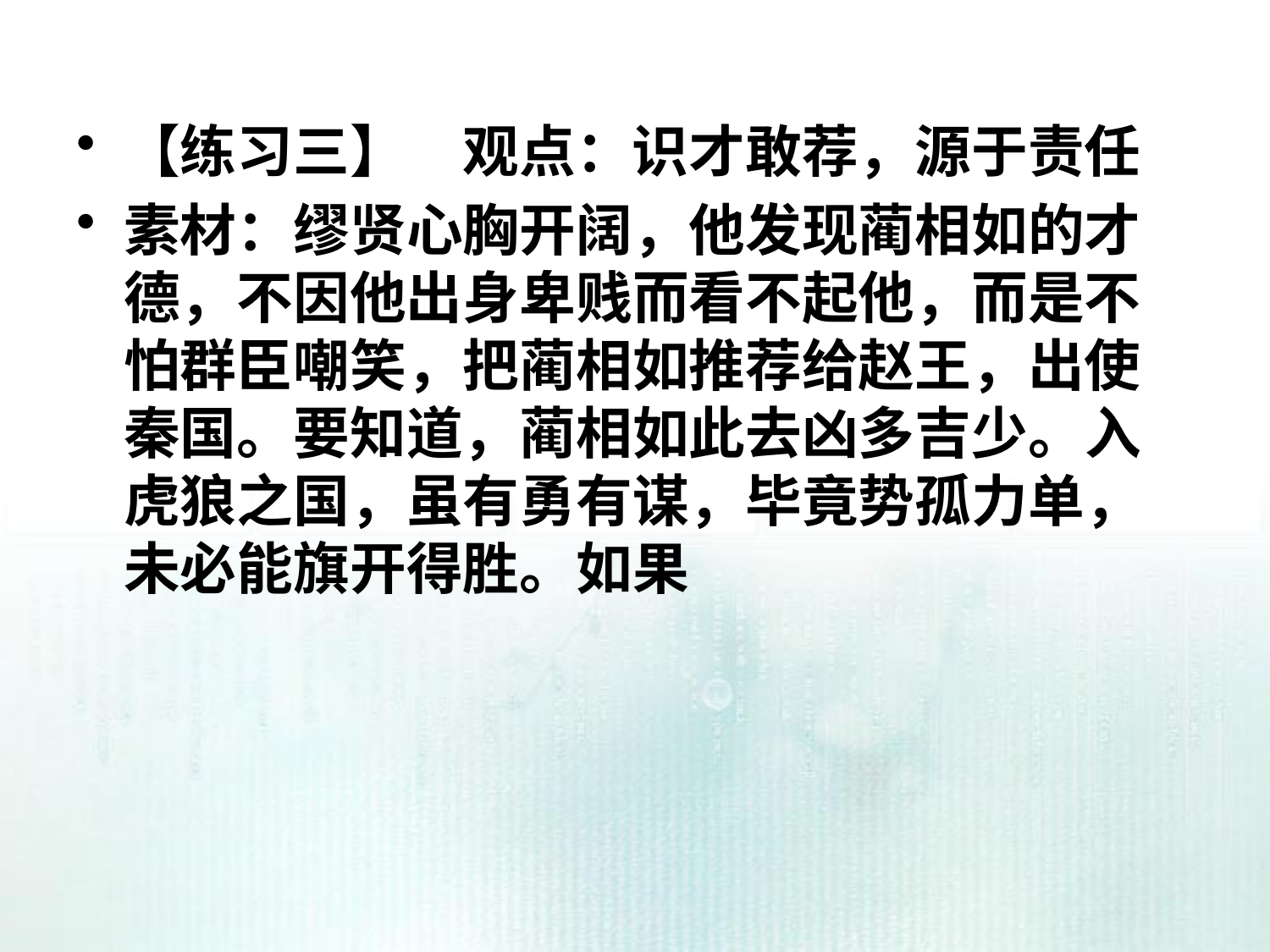

#
【练习三】　观点：识才敢荐，源于责任
素材：缪贤心胸开阔，他发现蔺相如的才德，不因他出身卑贱而看不起他，而是不怕群臣嘲笑，把蔺相如推荐给赵王，出使秦国。要知道，蔺相如此去凶多吉少。入虎狼之国，虽有勇有谋，毕竟势孤力单，未必能旗开得胜。如果